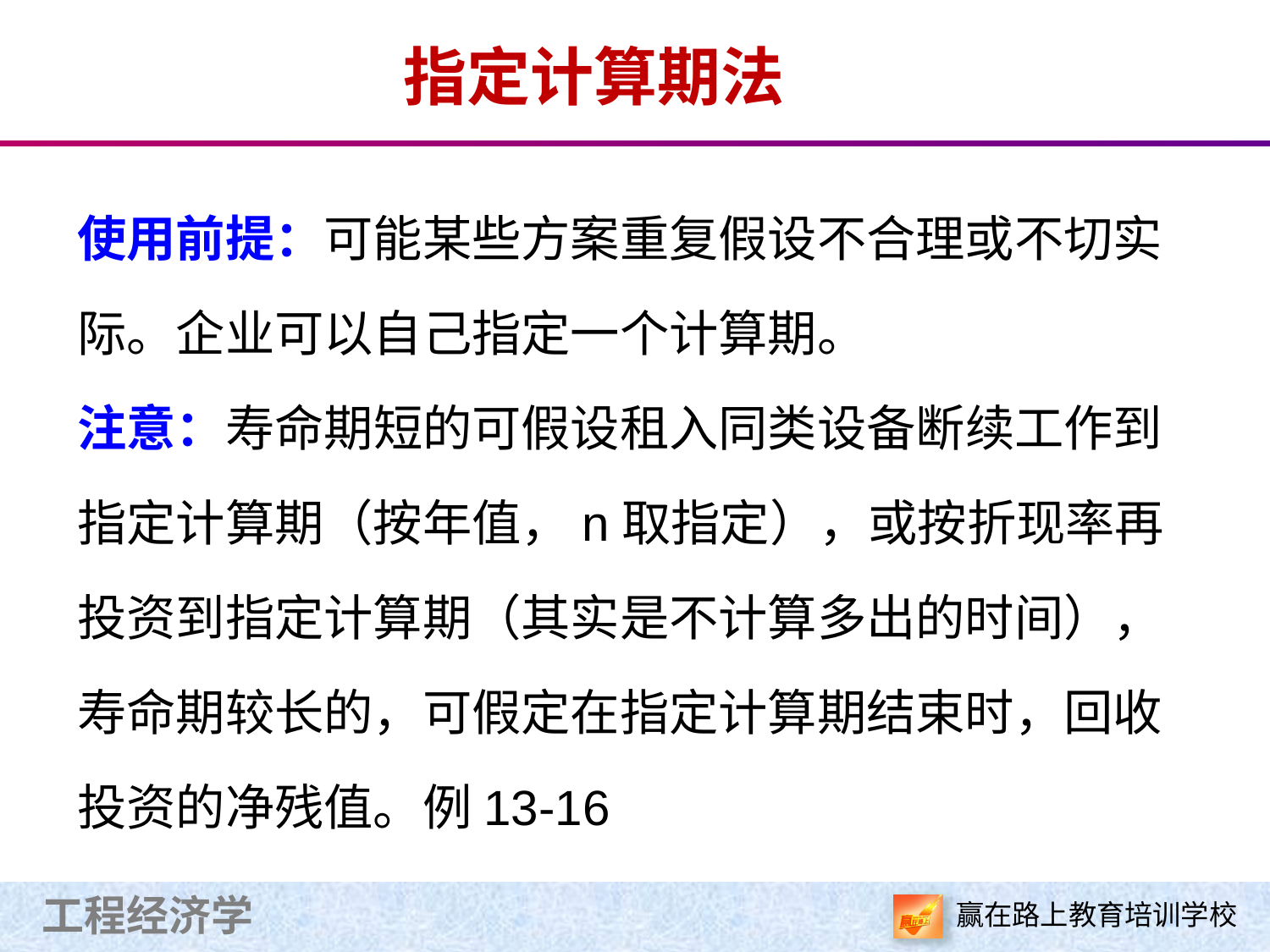

指定计算期法
使用前提：可能某些方案重复假设不合理或不切实际。企业可以自己指定一个计算期。
注意：寿命期短的可假设租入同类设备断续工作到指定计算期（按年值，n取指定），或按折现率再投资到指定计算期（其实是不计算多出的时间），寿命期较长的，可假定在指定计算期结束时，回收投资的净残值。例13-16